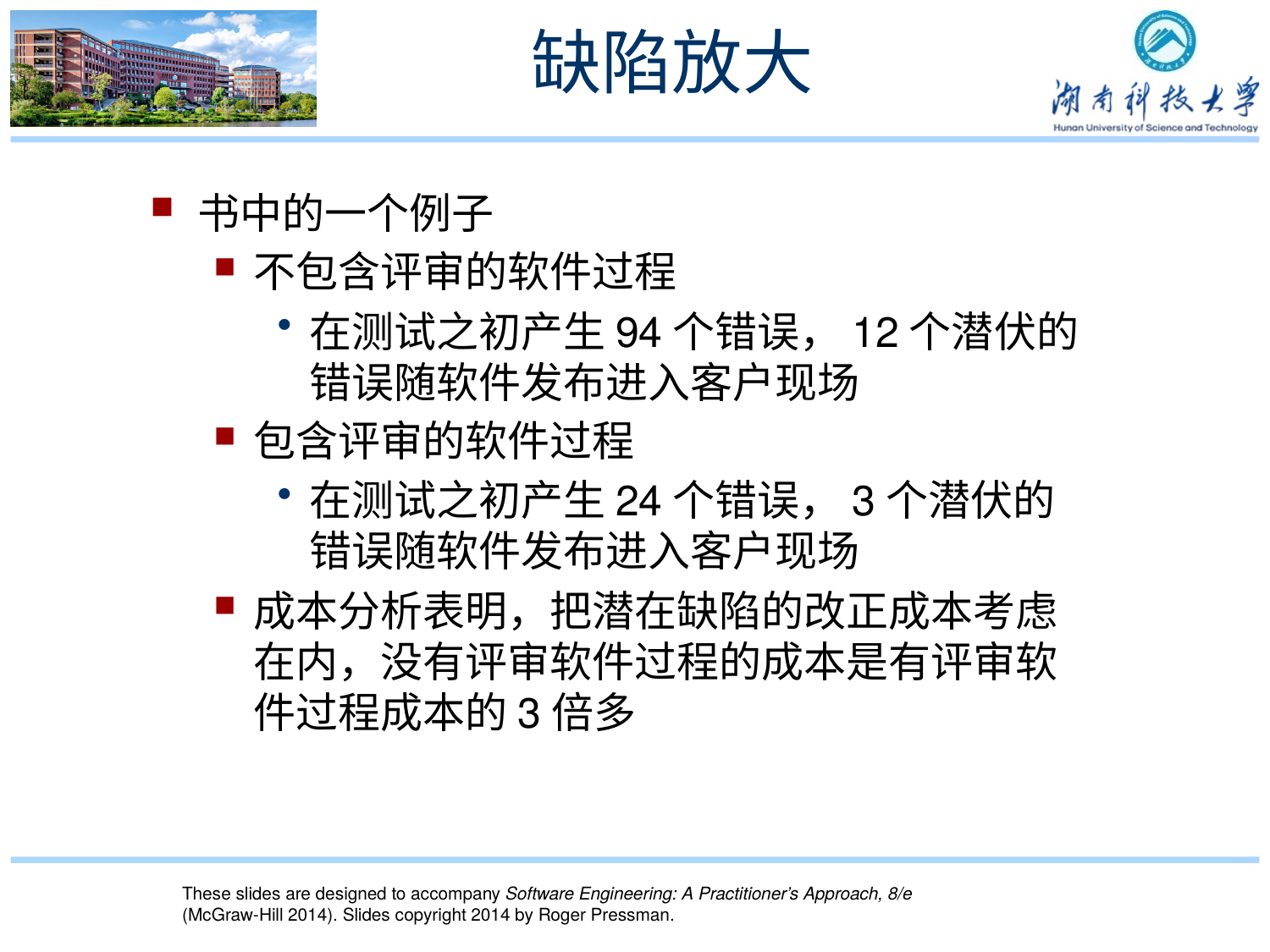

These slides are designed to accompany Software Engineering: A Practitioner’s Approach, 8/e (McGraw-Hill 2014). Slides copyright 2014 by Roger Pressman.
# 缺陷放大
书中的一个例子
不包含评审的软件过程
在测试之初产生94个错误，12个潜伏的错误随软件发布进入客户现场
包含评审的软件过程
在测试之初产生24个错误，3个潜伏的错误随软件发布进入客户现场
成本分析表明，把潜在缺陷的改正成本考虑在内，没有评审软件过程的成本是有评审软件过程成本的3倍多
7